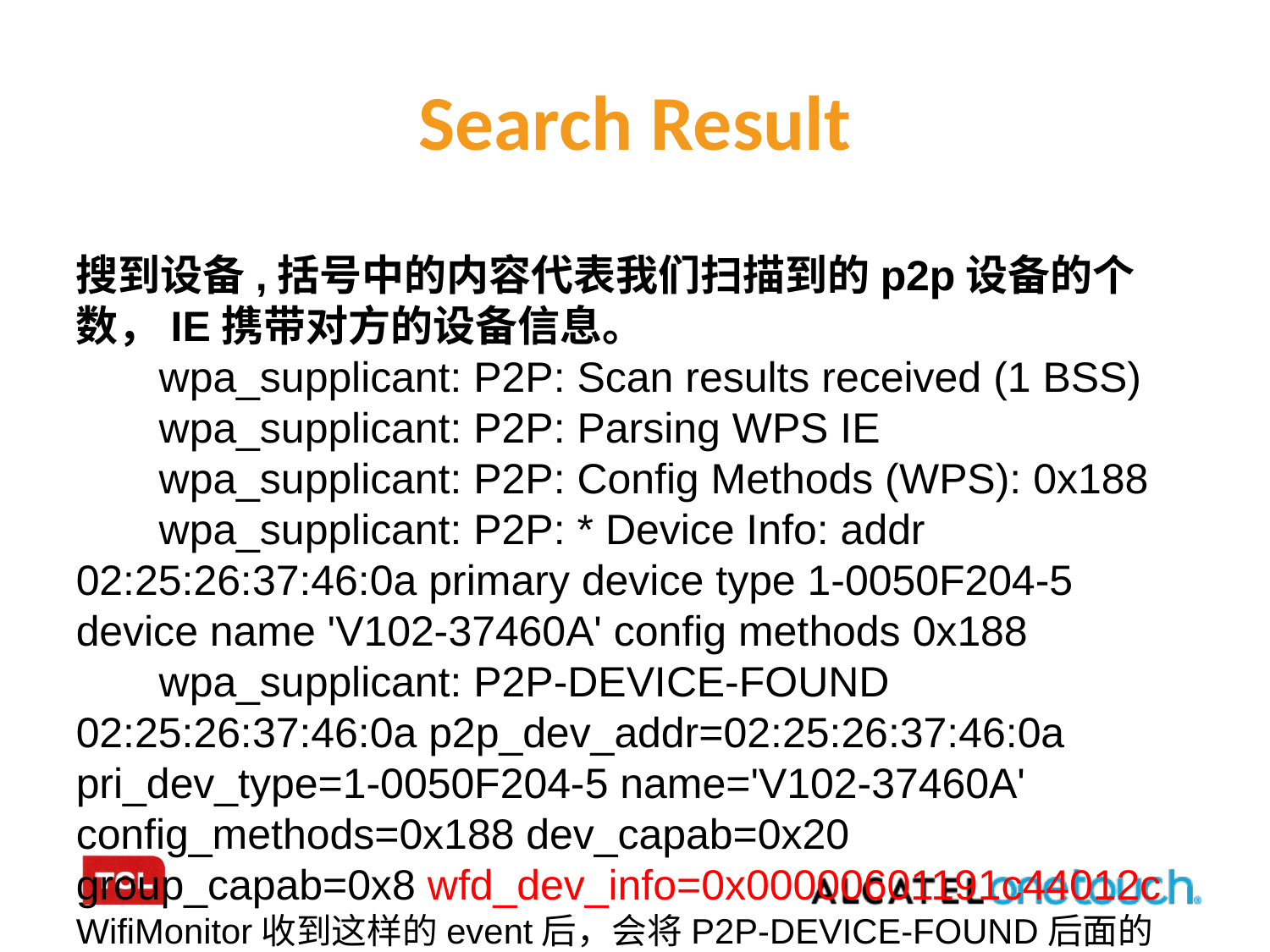

Search Result
搜到设备,括号中的内容代表我们扫描到的p2p设备的个数，IE携带对方的设备信息。
       wpa_supplicant: P2P: Scan results received (1 BSS)
       wpa_supplicant: P2P: Parsing WPS IE
       wpa_supplicant: P2P: Config Methods (WPS): 0x188
       wpa_supplicant: P2P: * Device Info: addr 02:25:26:37:46:0a primary device type 1-0050F204-5 device name 'V102-37460A' config methods 0x188
       wpa_supplicant: P2P-DEVICE-FOUND 02:25:26:37:46:0a p2p_dev_addr=02:25:26:37:46:0a pri_dev_type=1-0050F204-5 name='V102-37460A' config_methods=0x188 dev_capab=0x20 group_capab=0x8 wfd_dev_info=0x00000601191c44012c
WifiMonitor收到这样的event后，会将P2P-DEVICE-FOUND后面的data数据封装成为一个WifiP2pDevice对象